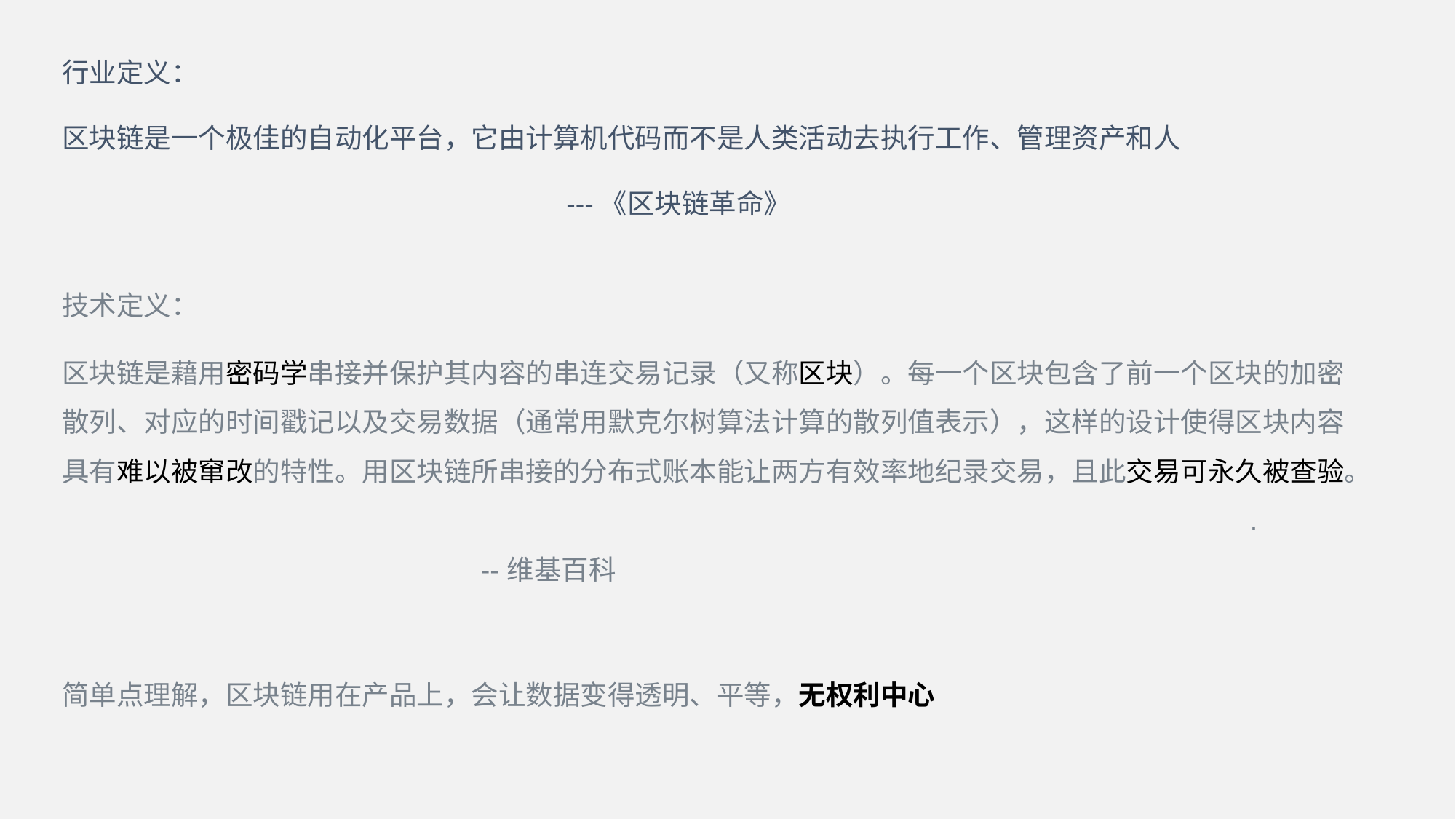

行业定义：

区块链是一个极佳的自动化平台，它由计算机代码而不是人类活动去执行工作、管理资产和人

                                                                  ---《区块链革命》
技术定义：
区块链是藉用密码学串接并保护其内容的串连交易记录（又称区块）。每一个区块包含了前一个区块的加密散列、对应的时间戳记以及交易数据（通常用默克尔树算法计算的散列值表示），这样的设计使得区块内容具有难以被窜改的特性。用区块链所串接的分布式账本能让两方有效率地纪录交易，且此交易可永久被查验。                                                                                                                                                                                               .                                                                      --维基百科
简单点理解，区块链用在产品上，会让数据变得透明、平等，无权利中心